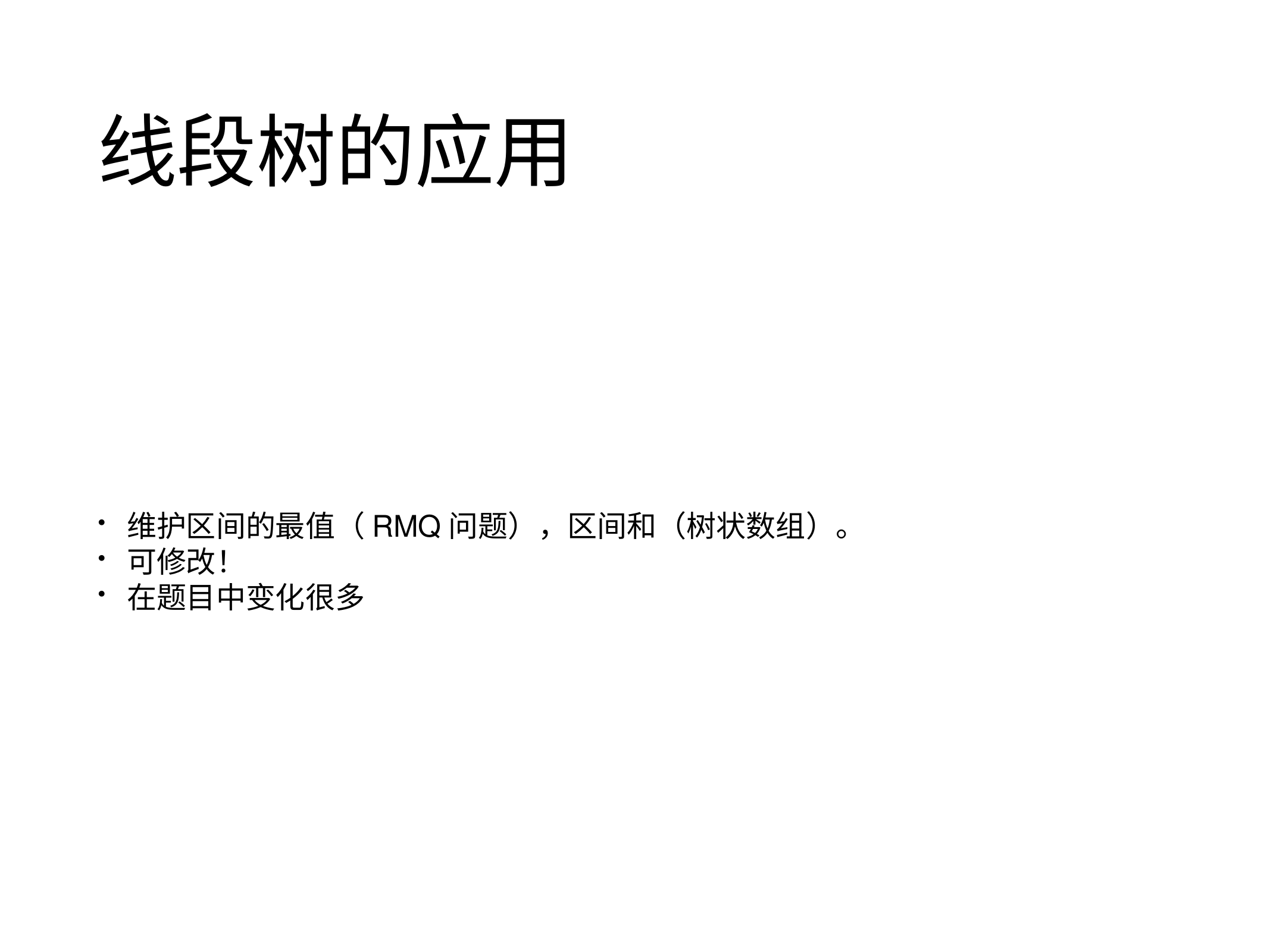

# 线段树的应用
维护区间的最值（RMQ问题），区间和（树状数组）。
可修改！
在题目中变化很多